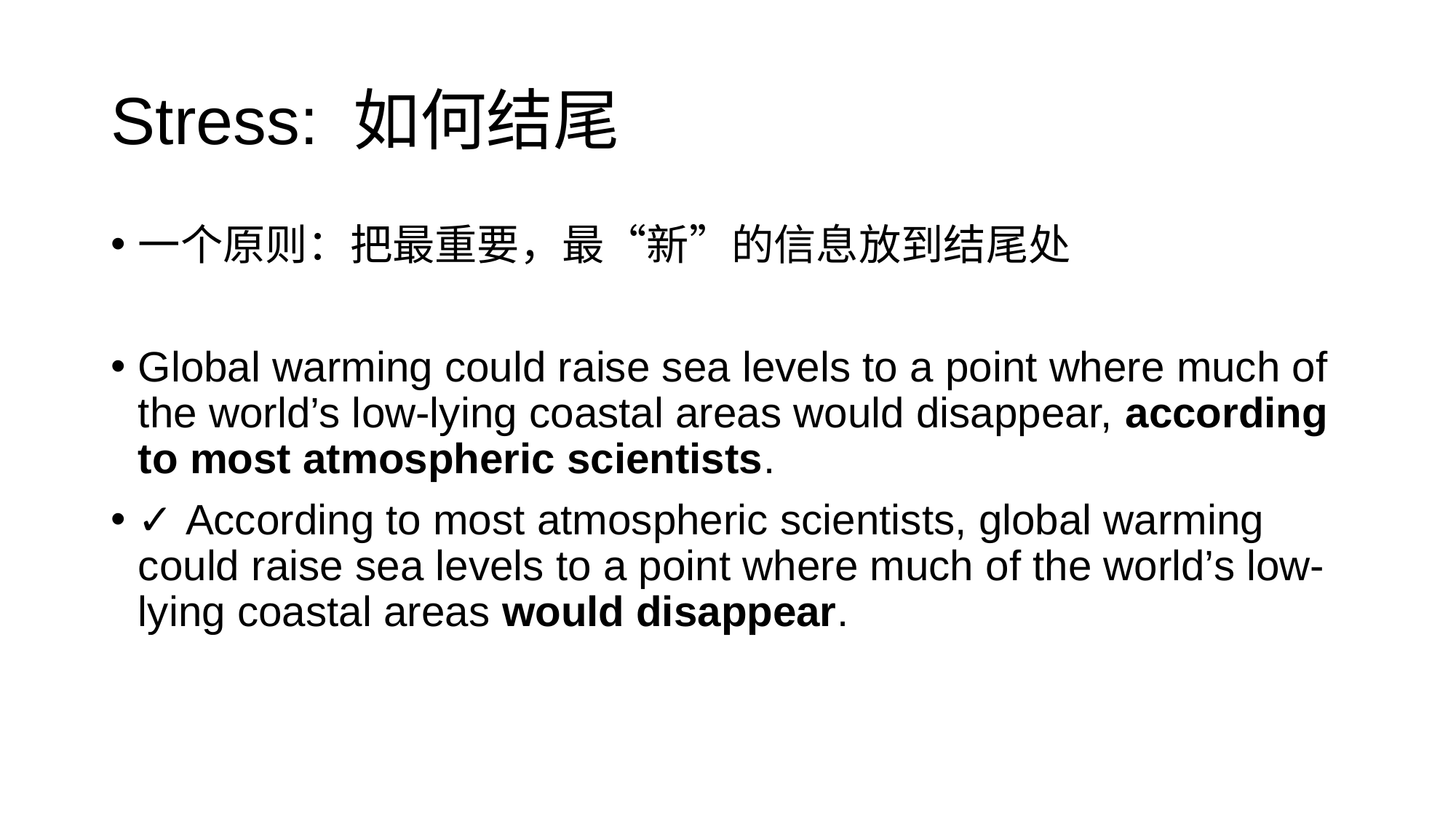

# Stress: 如何结尾
一个原则：把最重要，最“新”的信息放到结尾处

Global warming could raise sea levels to a point where much of the world’s low-lying coastal areas would disappear, according to most atmospheric scientists.
✓ According to most atmospheric scientists, global warming could raise sea levels to a point where much of the world’s low-lying coastal areas would disappear.